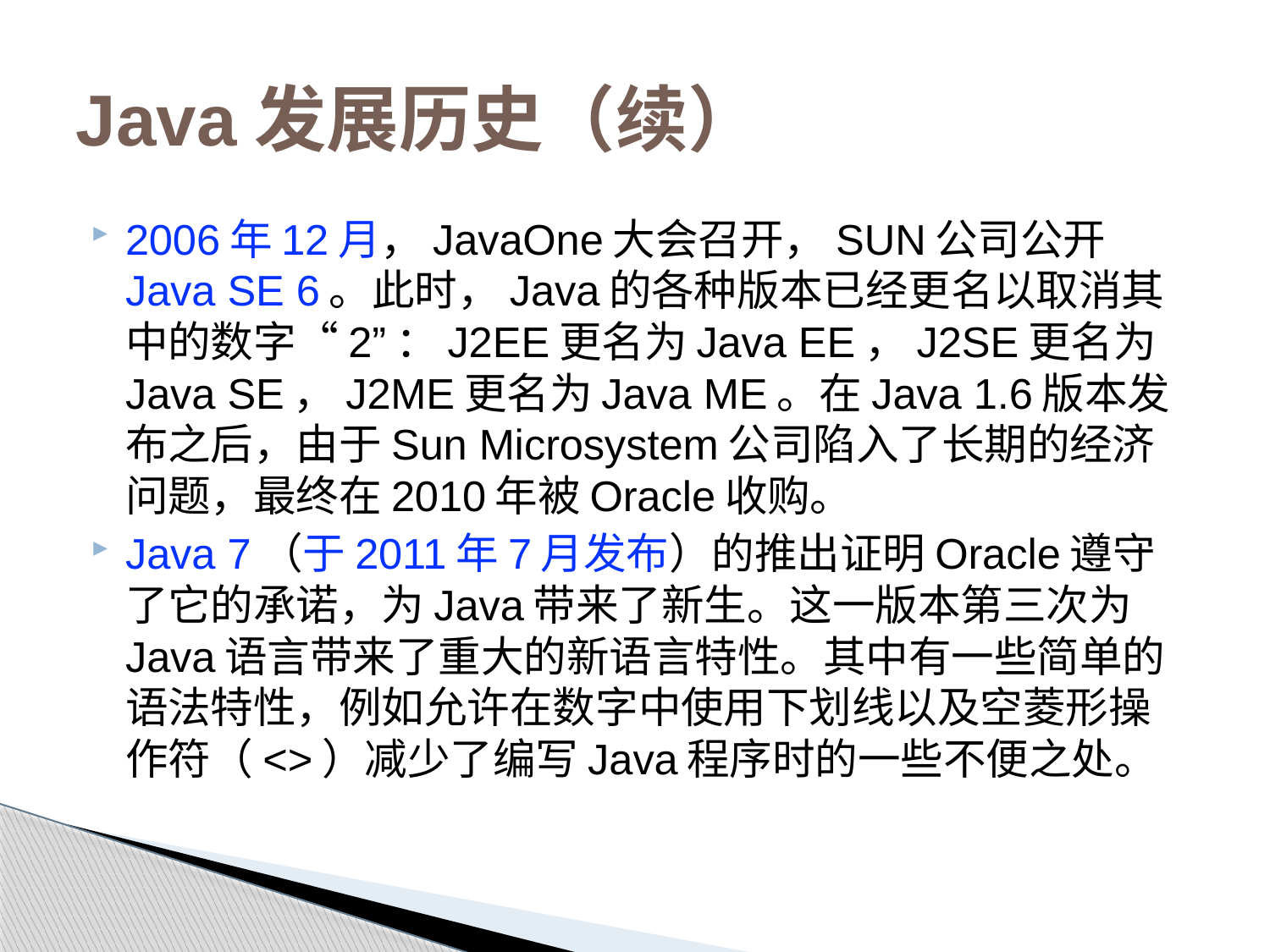

# Java发展历史（续）
2006年12月，JavaOne大会召开，SUN公司公开Java SE 6。此时，Java的各种版本已经更名以取消其中的数字“2”：J2EE更名为Java EE，J2SE更名为Java SE，J2ME更名为Java ME。在Java 1.6版本发布之后，由于Sun Microsystem公司陷入了长期的经济问题，最终在2010年被Oracle收购。
Java 7（于2011年7月发布）的推出证明Oracle遵守了它的承诺，为Java带来了新生。这一版本第三次为Java语言带来了重大的新语言特性。其中有一些简单的语法特性，例如允许在数字中使用下划线以及空菱形操作符（<>）减少了编写Java程序时的一些不便之处。